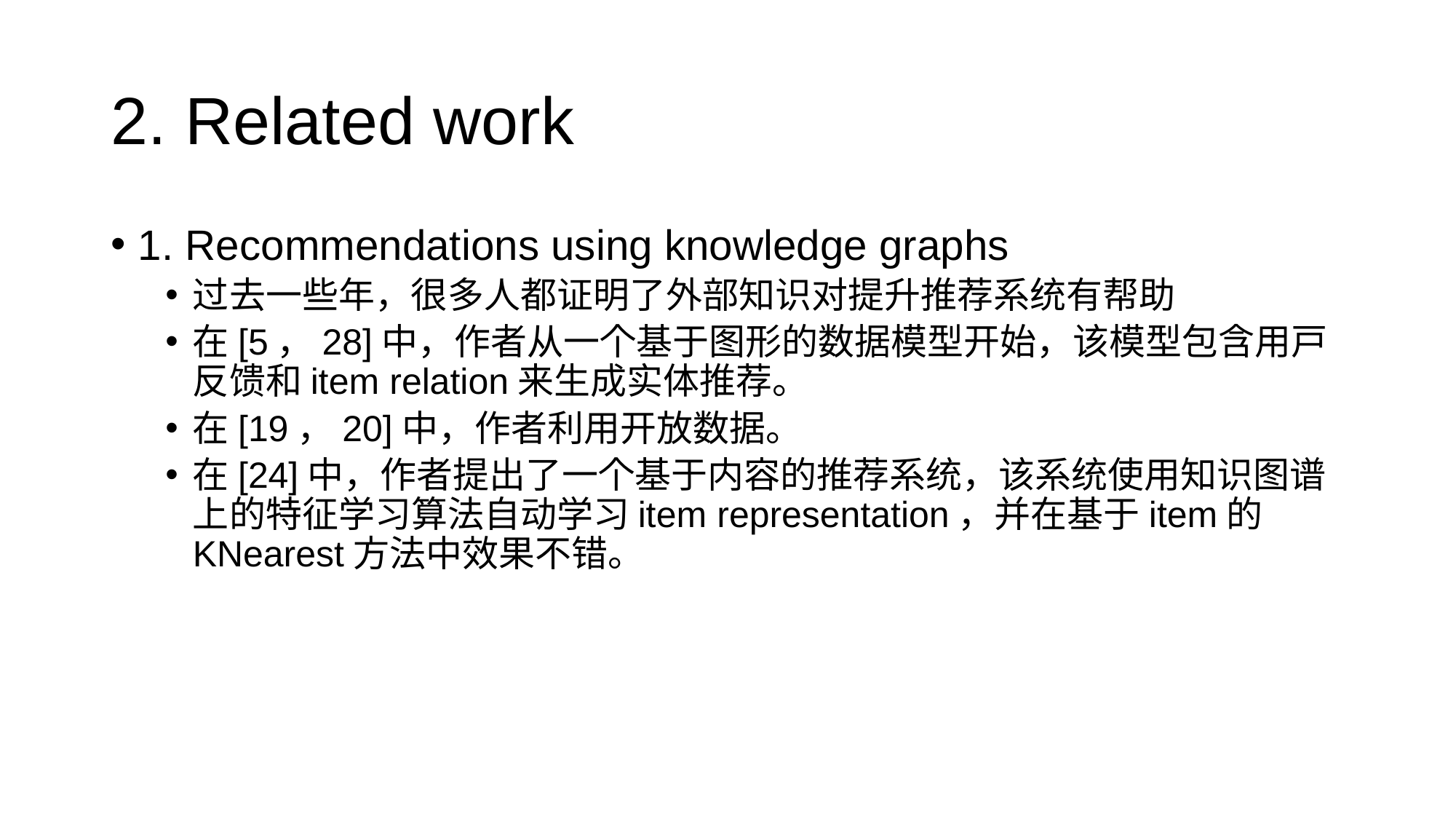

# 2. Related work
1. Recommendations using knowledge graphs
过去一些年，很多人都证明了外部知识对提升推荐系统有帮助
在[5，28]中，作者从一个基于图形的数据模型开始，该模型包含用户反馈和item relation来生成实体推荐。
在[19，20]中，作者利用开放数据。
在[24]中，作者提出了一个基于内容的推荐系统，该系统使用知识图谱上的特征学习算法自动学习item representation，并在基于item的KNearest方法中效果不错。